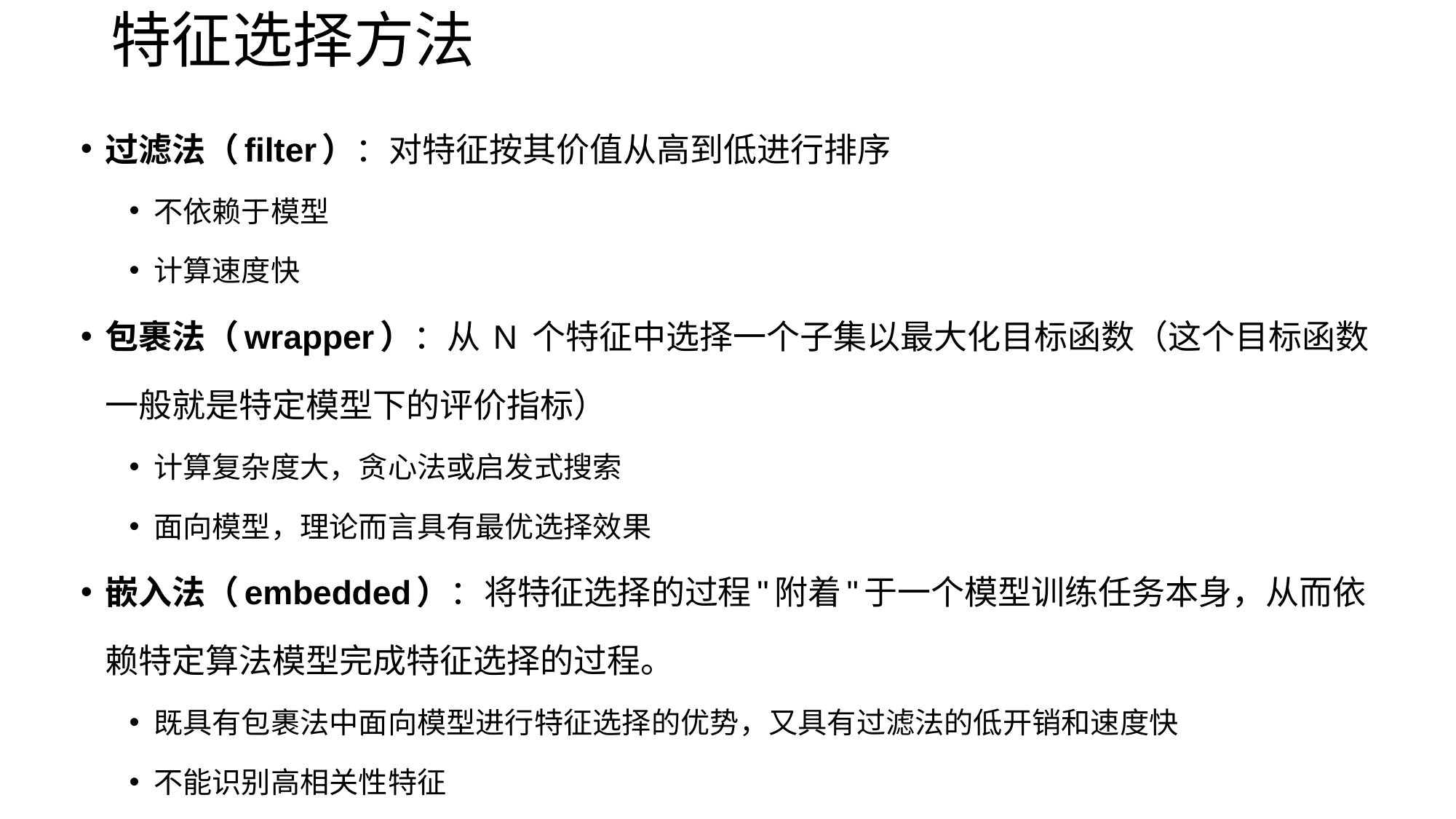

# 特征选择方法
过滤法（filter）：对特征按其价值从高到低进行排序
不依赖于模型
计算速度快
包裹法（wrapper）：从 N 个特征中选择一个子集以最大化目标函数（这个目标函数一般就是特定模型下的评价指标）
计算复杂度大，贪心法或启发式搜索
面向模型，理论而言具有最优选择效果
嵌入法（embedded）：将特征选择的过程"附着"于一个模型训练任务本身，从而依赖特定算法模型完成特征选择的过程。
既具有包裹法中面向模型进行特征选择的优势，又具有过滤法的低开销和速度快
不能识别高相关性特征